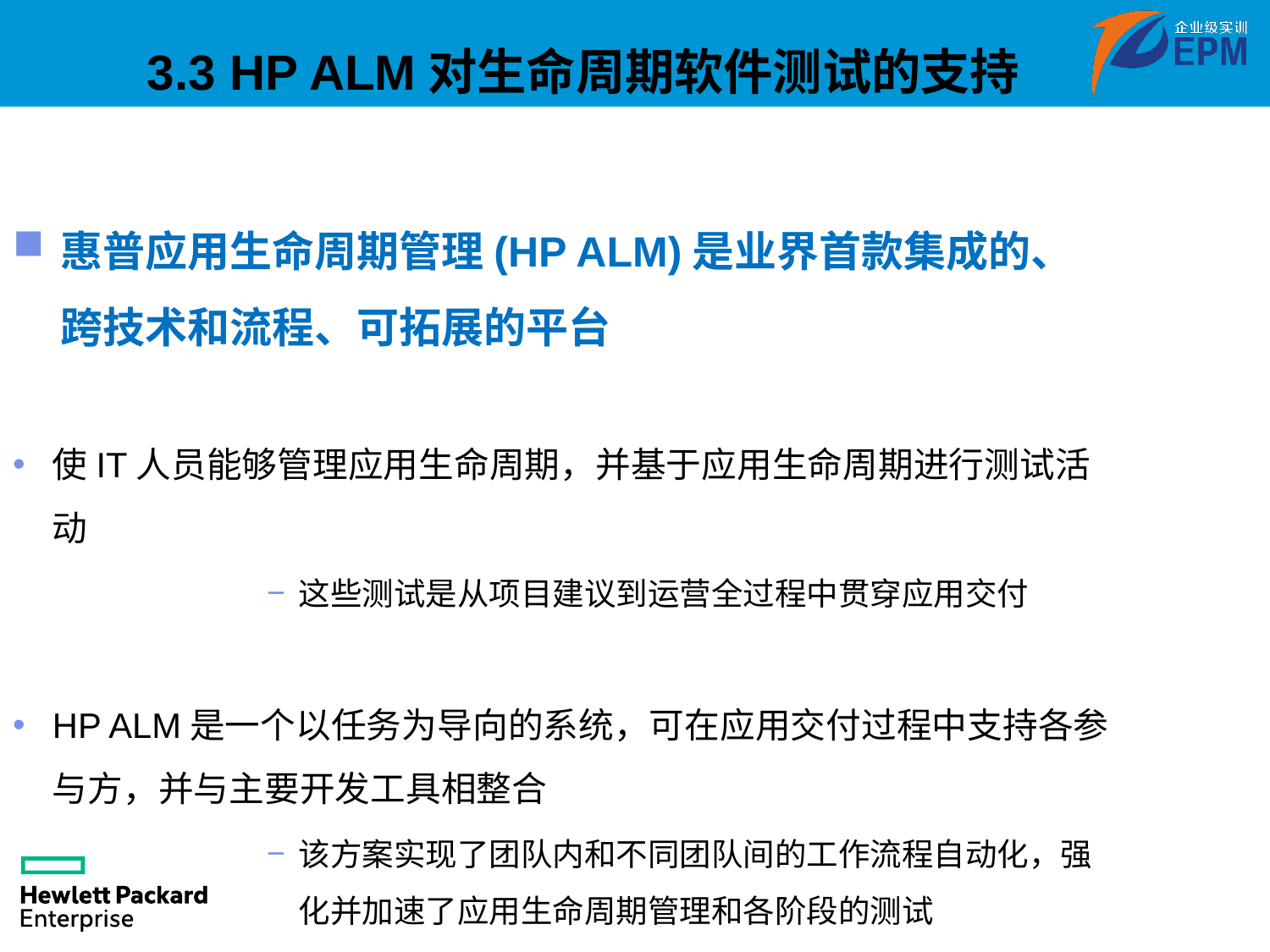

3.3 HP ALM对生命周期软件测试的支持
惠普应用生命周期管理(HP ALM)是业界首款集成的、跨技术和流程、可拓展的平台

使IT人员能够管理应用生命周期，并基于应用生命周期进行测试活动
这些测试是从项目建议到运营全过程中贯穿应用交付

HP ALM是一个以任务为导向的系统，可在应用交付过程中支持各参与方，并与主要开发工具相整合
该方案实现了团队内和不同团队间的工作流程自动化，强化并加速了应用生命周期管理和各阶段的测试